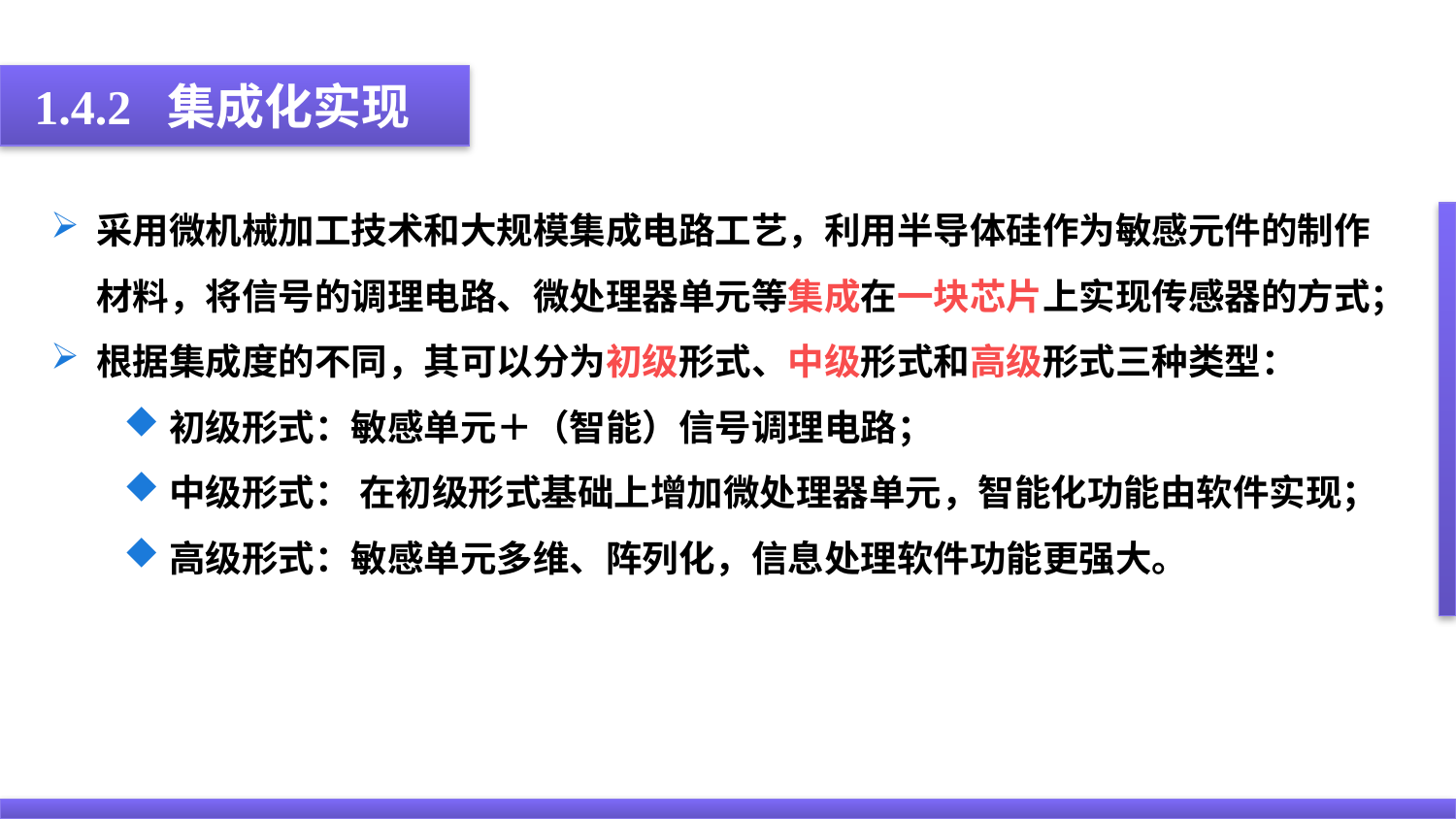

1.4.2  集成化实现
采用微机械加工技术和大规模集成电路工艺，利用半导体硅作为敏感元件的制作材料，将信号的调理电路、微处理器单元等集成在一块芯片上实现传感器的方式；
根据集成度的不同，其可以分为初级形式、中级形式和高级形式三种类型：
初级形式：敏感单元＋（智能）信号调理电路；
中级形式： 在初级形式基础上增加微处理器单元，智能化功能由软件实现；
高级形式：敏感单元多维、阵列化，信息处理软件功能更强大。